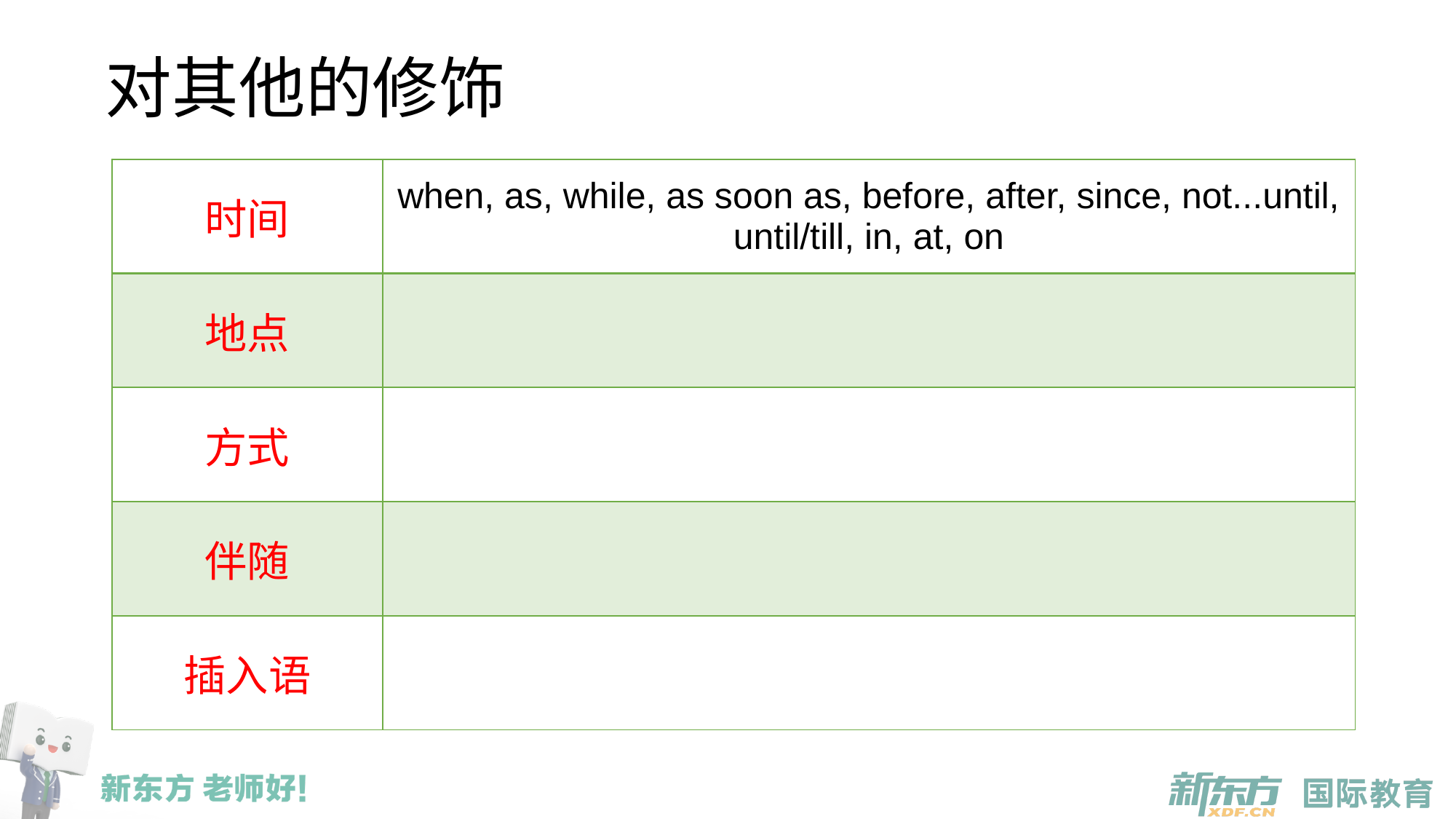

# 对其他的修饰
| 时间 | when, as, while, as soon as, before, after, since, not...until, until/till, in, at, on |
| --- | --- |
| 地点 |  |
| 方式 |  |
| 伴随 |  |
| 插入语 |  |